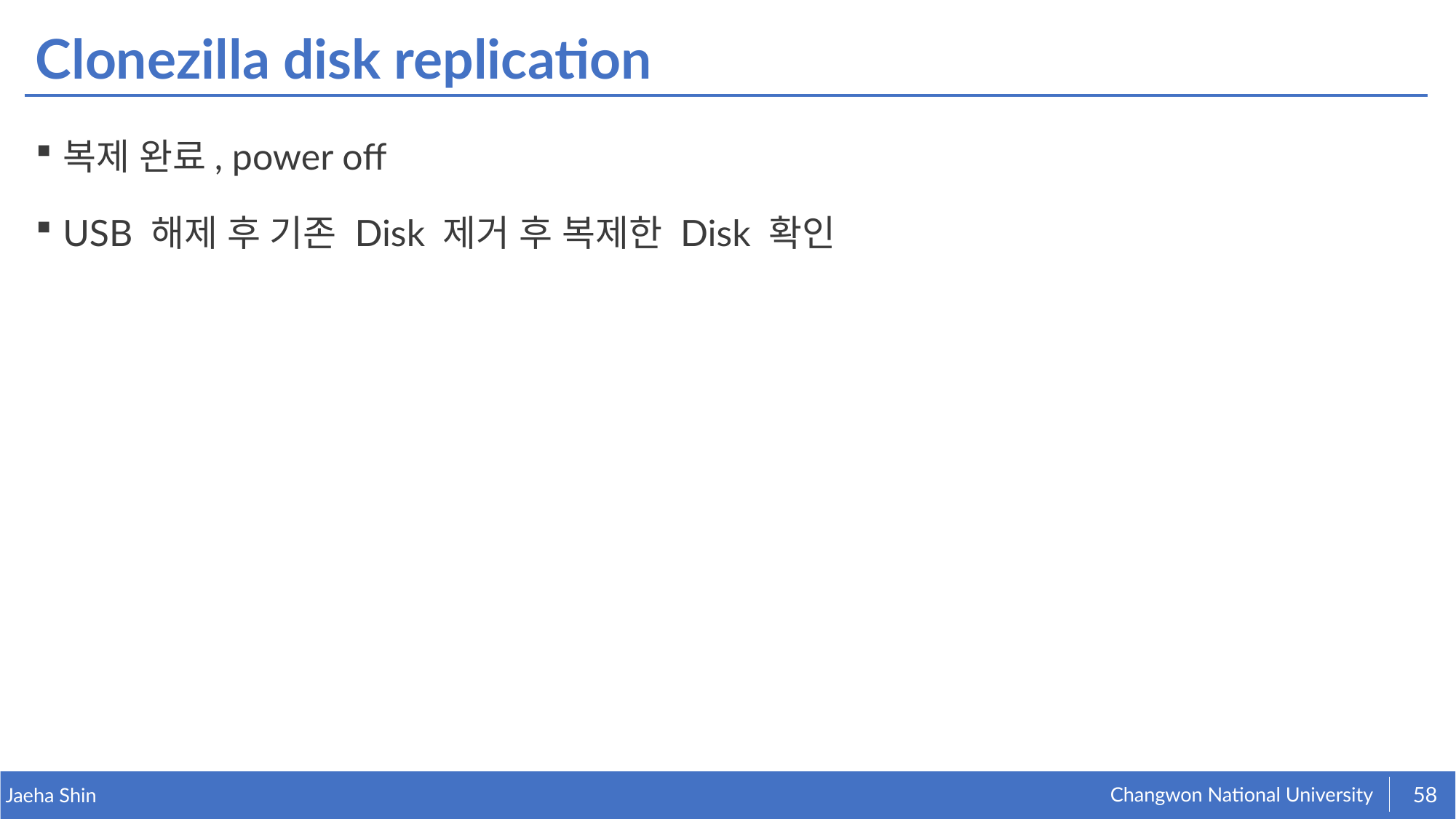

# Clonezilla disk replication
복제 완료, power off
USB 해제 후 기존 Disk 제거 후 복제한 Disk 확인
58